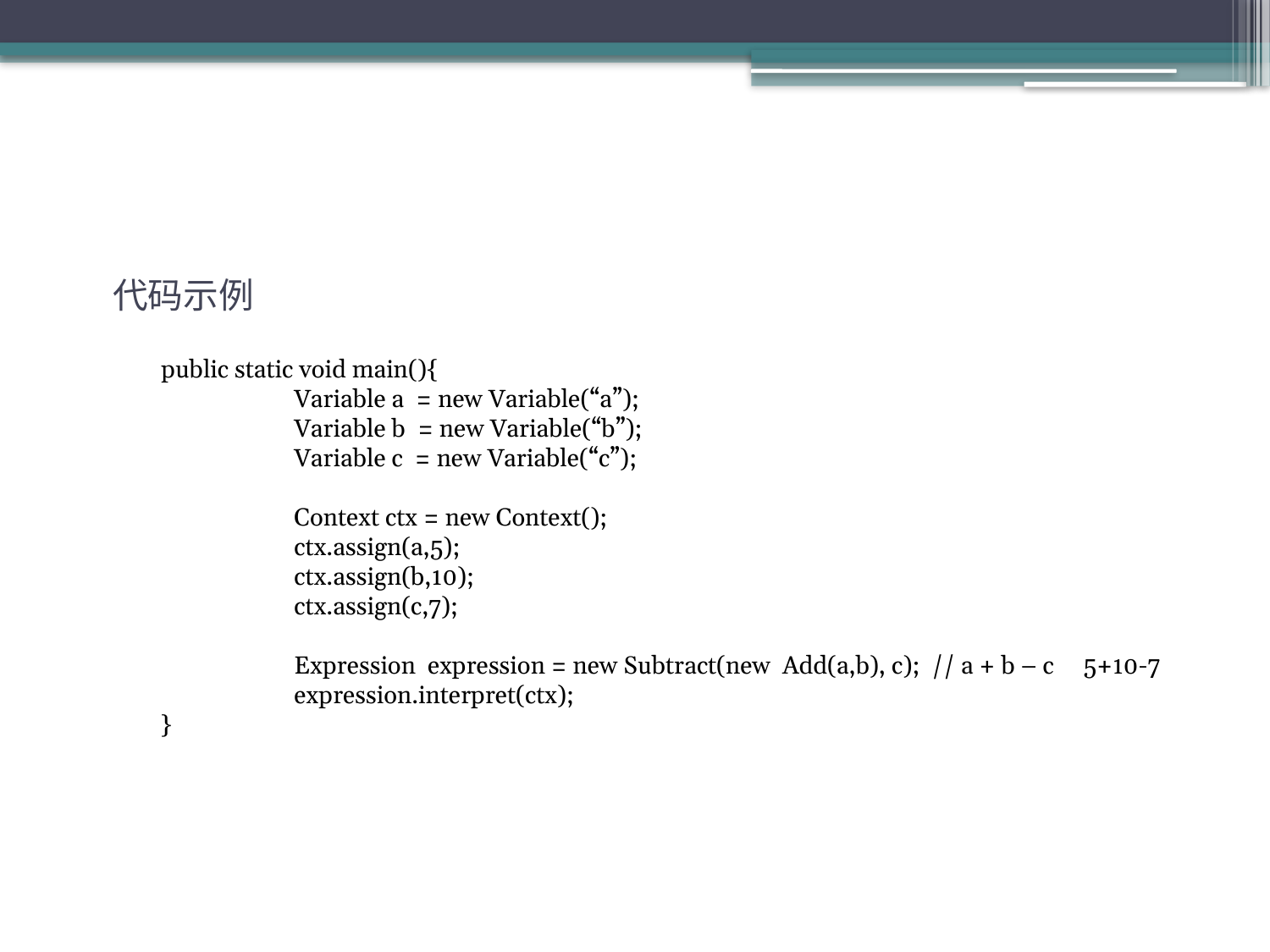

代码示例
public static void main(){
	 Variable a  = new Variable(“a”);
	 Variable b  = new Variable(“b”);
	 Variable c  = new Variable(“c”);

	 Context ctx = new Context();
	 ctx.assign(a,5);
	 ctx.assign(b,10);
	 ctx.assign(c,7);

	 Expression  expression = new Subtract(new  Add(a,b), c);  // a + b – c     5+10-7
	 expression.interpret(ctx);
}